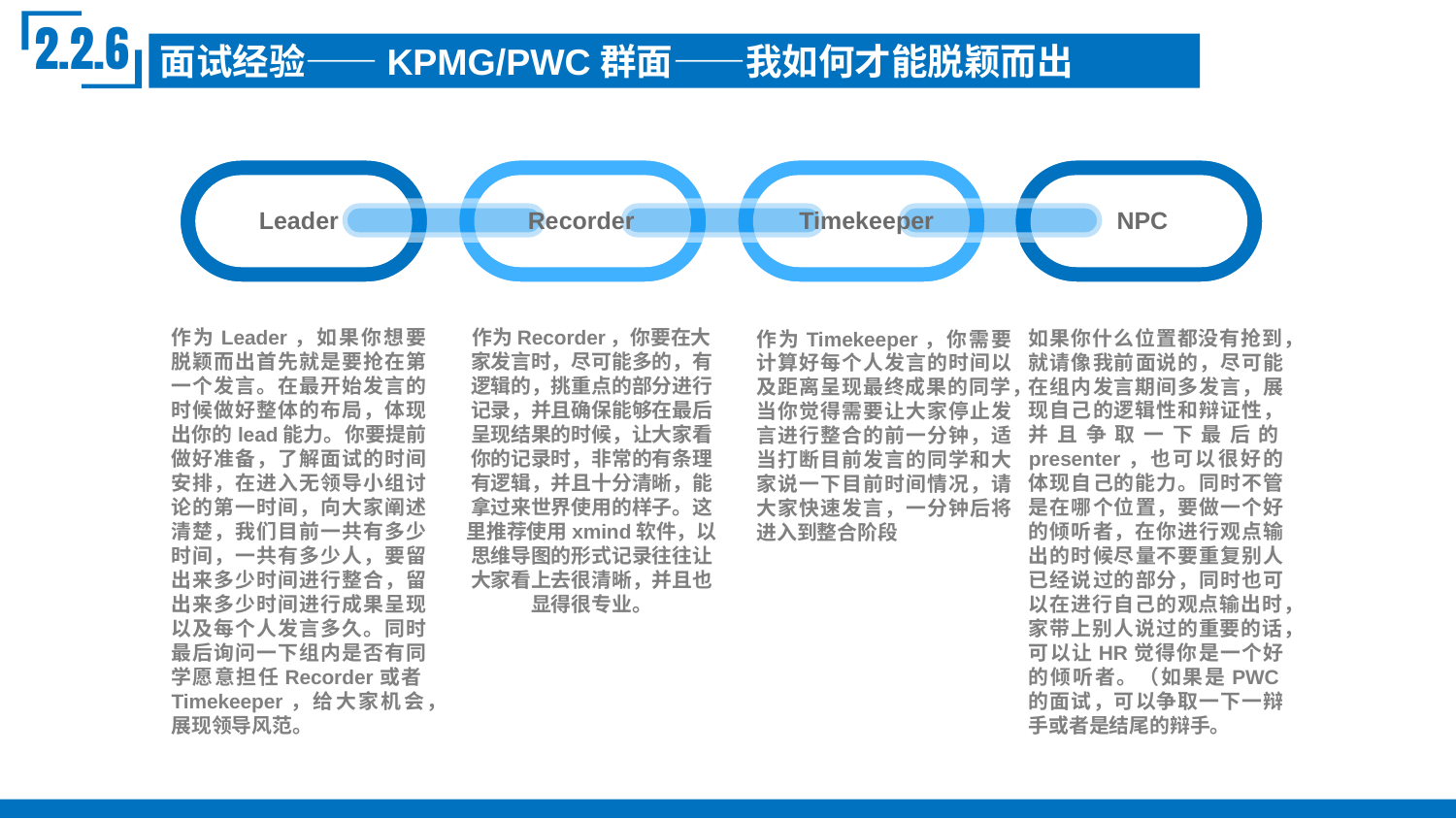

2.2.6
面试经验——KPMG/PWC群面——我如何才能脱颖而出

Leader
作为Leader，如果你想要脱颖而出首先就是要抢在第一个发言。在最开始发言的时候做好整体的布局，体现出你的lead能力。你要提前做好准备，了解面试的时间安排，在进入无领导小组讨论的第一时间，向大家阐述清楚，我们目前一共有多少时间，一共有多少人，要留出来多少时间进行整合，留出来多少时间进行成果呈现以及每个人发言多久。同时最后询问一下组内是否有同学愿意担任Recorder或者Timekeeper，给大家机会，展现领导风范。
Recorder
作为Recorder，你要在大家发言时，尽可能多的，有逻辑的，挑重点的部分进行记录，并且确保能够在最后呈现结果的时候，让大家看你的记录时，非常的有条理有逻辑，并且十分清晰，能拿过来世界使用的样子。这里推荐使用xmind软件，以思维导图的形式记录往往让大家看上去很清晰，并且也显得很专业。
Timekeeper

作为Timekeeper，你需要计算好每个人发言的时间以及距离呈现最终成果的同学，当你觉得需要让大家停止发言进行整合的前一分钟，适当打断目前发言的同学和大家说一下目前时间情况，请大家快速发言，一分钟后将进入到整合阶段
NPC
如果你什么位置都没有抢到，就请像我前面说的，尽可能在组内发言期间多发言，展现自己的逻辑性和辩证性，并且争取一下最后的presenter，也可以很好的体现自己的能力。同时不管是在哪个位置，要做一个好的倾听者，在你进行观点输出的时候尽量不要重复别人已经说过的部分，同时也可以在进行自己的观点输出时，家带上别人说过的重要的话，可以让HR觉得你是一个好的倾听者。（如果是PWC的面试，可以争取一下一辩手或者是结尾的辩手。